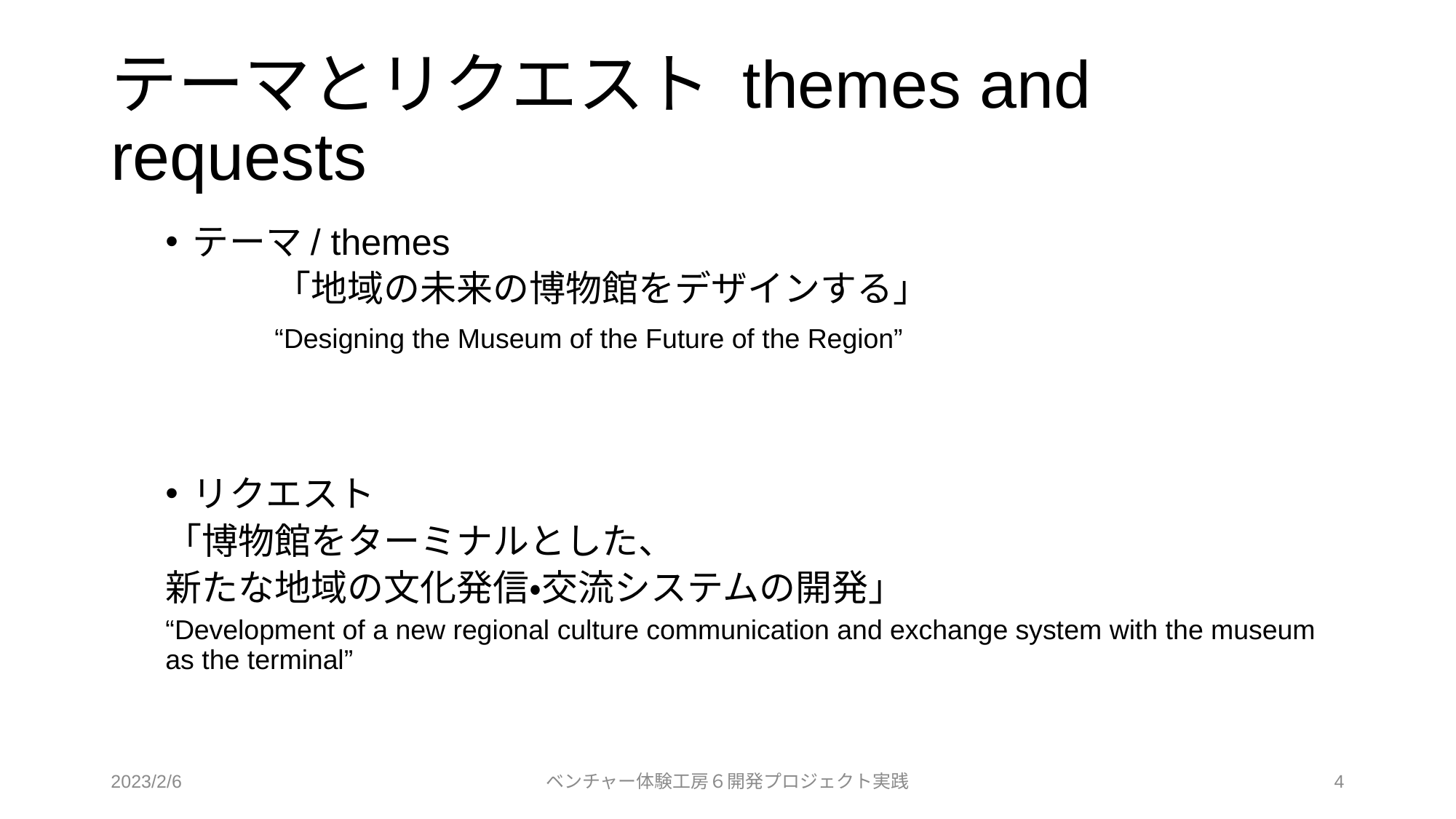

# テーマとリクエスト themes and requests
テーマ/ themes
	「地域の未来の博物館をデザインする」
	“Designing the Museum of the Future of the Region”

リクエスト
「博物館をターミナルとした、
新たな地域の文化発信・交流システムの開発」
“Development of a new regional culture communication and exchange system with the museum as the terminal”
2023/2/6
ベンチャー体験工房６開発プロジェクト実践
4